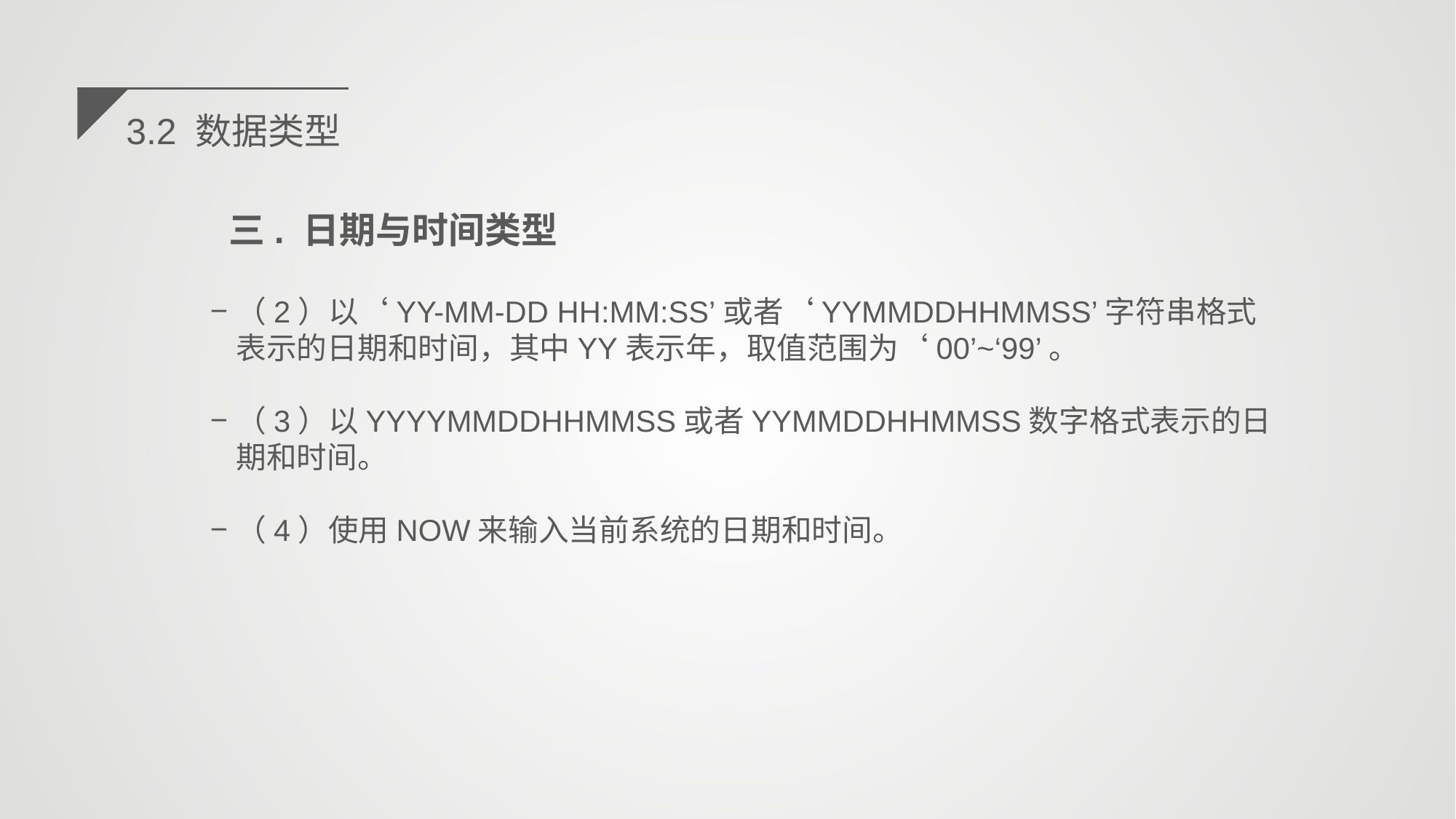

3.2 数据类型
三. 日期与时间类型
（2）以‘YY-MM-DD HH:MM:SS’或者‘YYMMDDHHMMSS’字符串格式表示的日期和时间，其中YY表示年，取值范围为‘00’~‘99’。

（3）以YYYYMMDDHHMMSS或者YYMMDDHHMMSS数字格式表示的日期和时间。

（4）使用NOW来输入当前系统的日期和时间。